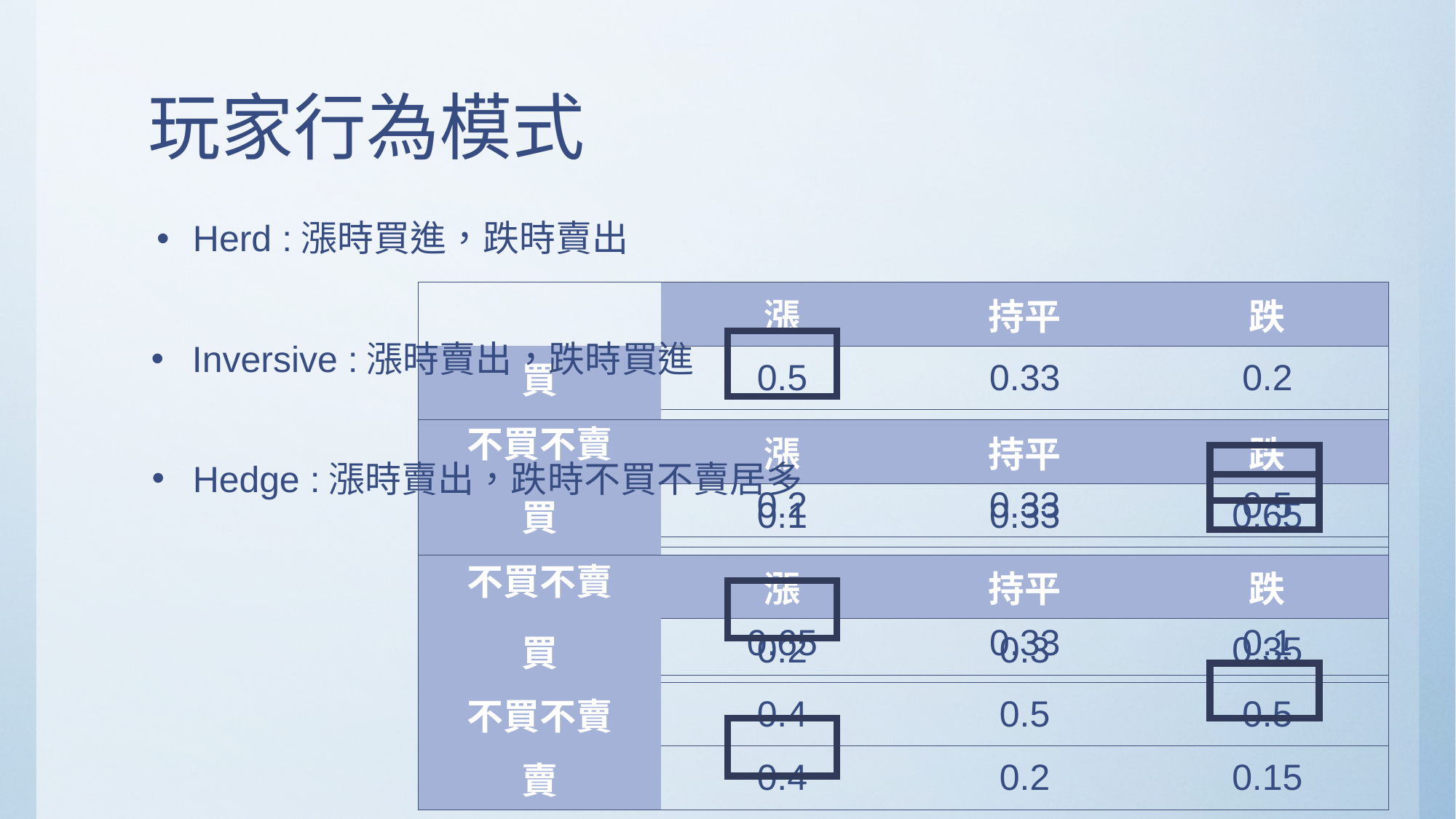

# 玩家行為模式
Herd :漲時買進，跌時賣出
|  | 漲 | 持平 | 跌 |
| --- | --- | --- | --- |
| 買 | 0.5 | 0.33 | 0.2 |
| 不買不賣 | 0.3 | 0.33 | 0.3 |
| 賣 | 0.2 | 0.33 | 0.5 |
Inversive :漲時賣出，跌時買進

|  | 漲 | 持平 | 跌 |
| --- | --- | --- | --- |
| 買 | 0.1 | 0.33 | 0.65 |
| 不買不賣 | 0.25 | 0.33 | 0.25 |
| 賣 | 0.65 | 0.33 | 0.1 |

Hedge :漲時賣出，跌時不買不賣居多

|  | 漲 | 持平 | 跌 |
| --- | --- | --- | --- |
| 買 | 0.2 | 0.3 | 0.35 |
| 不買不賣 | 0.4 | 0.5 | 0.5 |
| 賣 | 0.4 | 0.2 | 0.15 |